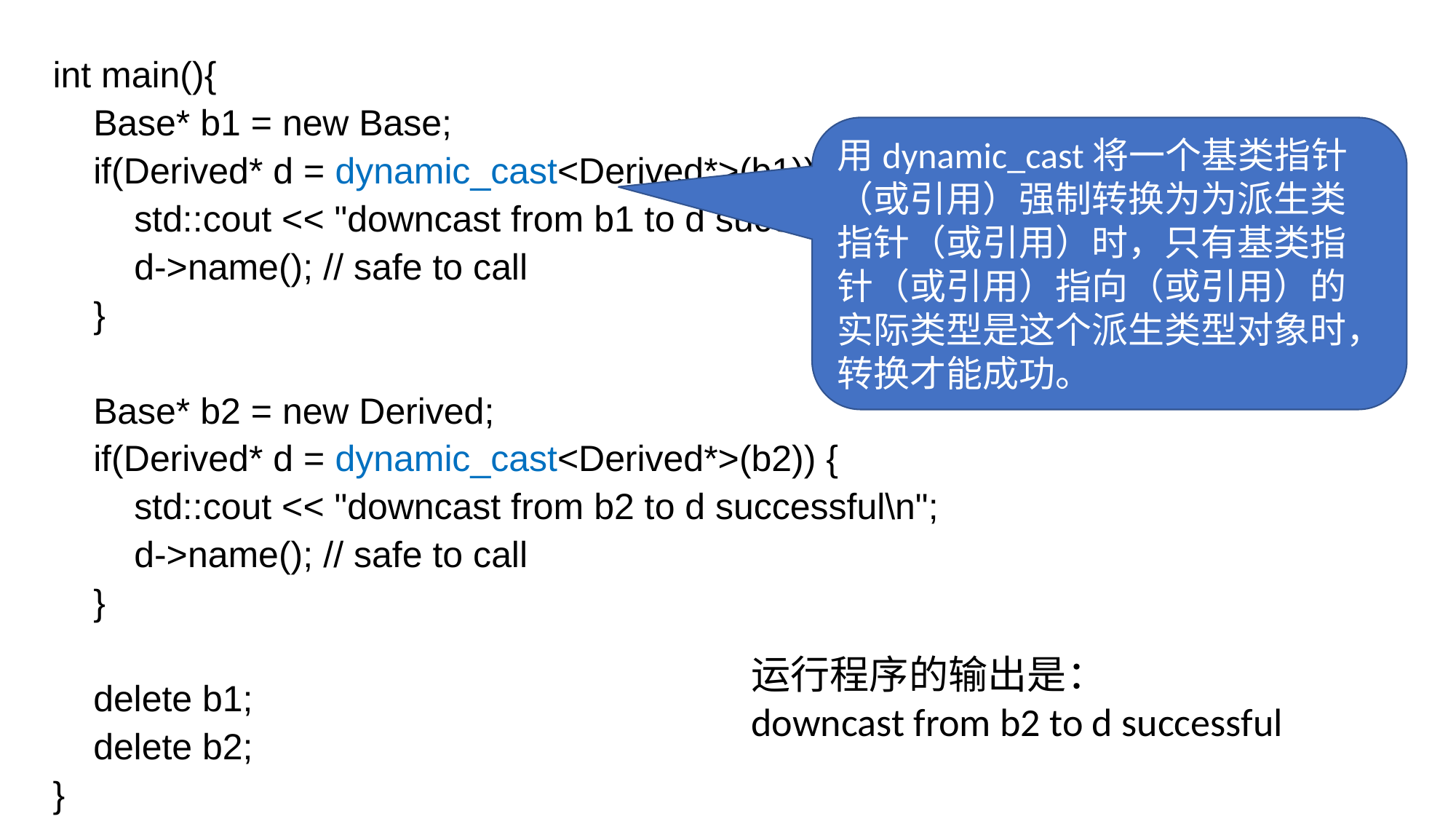

int main(){
    Base* b1 = new Base;
    if(Derived* d = dynamic_cast<Derived*>(b1)) {
        std::cout << "downcast from b1 to d successful\n";
        d->name(); // safe to call
    }

    Base* b2 = new Derived;
    if(Derived* d = dynamic_cast<Derived*>(b2)) {
        std::cout << "downcast from b2 to d successful\n";
        d->name(); // safe to call
    }

    delete b1;
    delete b2;
}
用dynamic_cast将一个基类指针（或引用）强制转换为为派生类指针（或引用）时，只有基类指针（或引用）指向（或引用）的实际类型是这个派生类型对象时，转换才能成功。
运行程序的输出是：
downcast from b2 to d successful